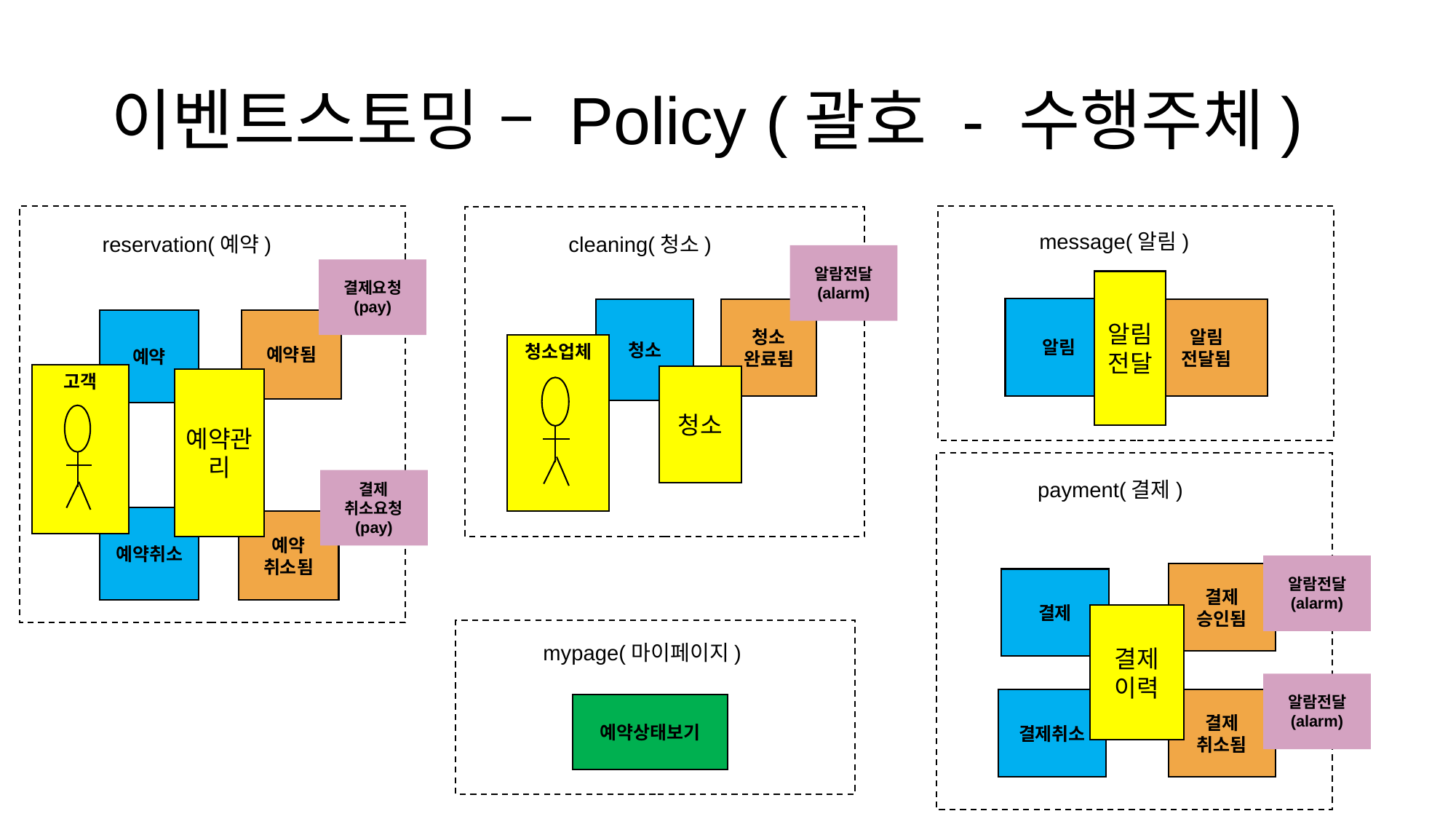

# 이벤트스토밍 – Policy (괄호 - 수행주체)

예약
예약됨
고객

예약관리
예약취소
예약
취소됨

message(알림)
알림전달
알림
알림
전달됨

청소
청소
완료됨
청소업체

청소
reservation(예약)
cleaning(청소)
알람전달
(alarm)
결제요청
(pay)

payment(결제)
결제
승인됨
결제
결제
이력
결제취소
결제
취소됨
결제
취소요청
(pay)
알람전달
(alarm)

예약상태보기
mypage(마이페이지)
알람전달
(alarm)